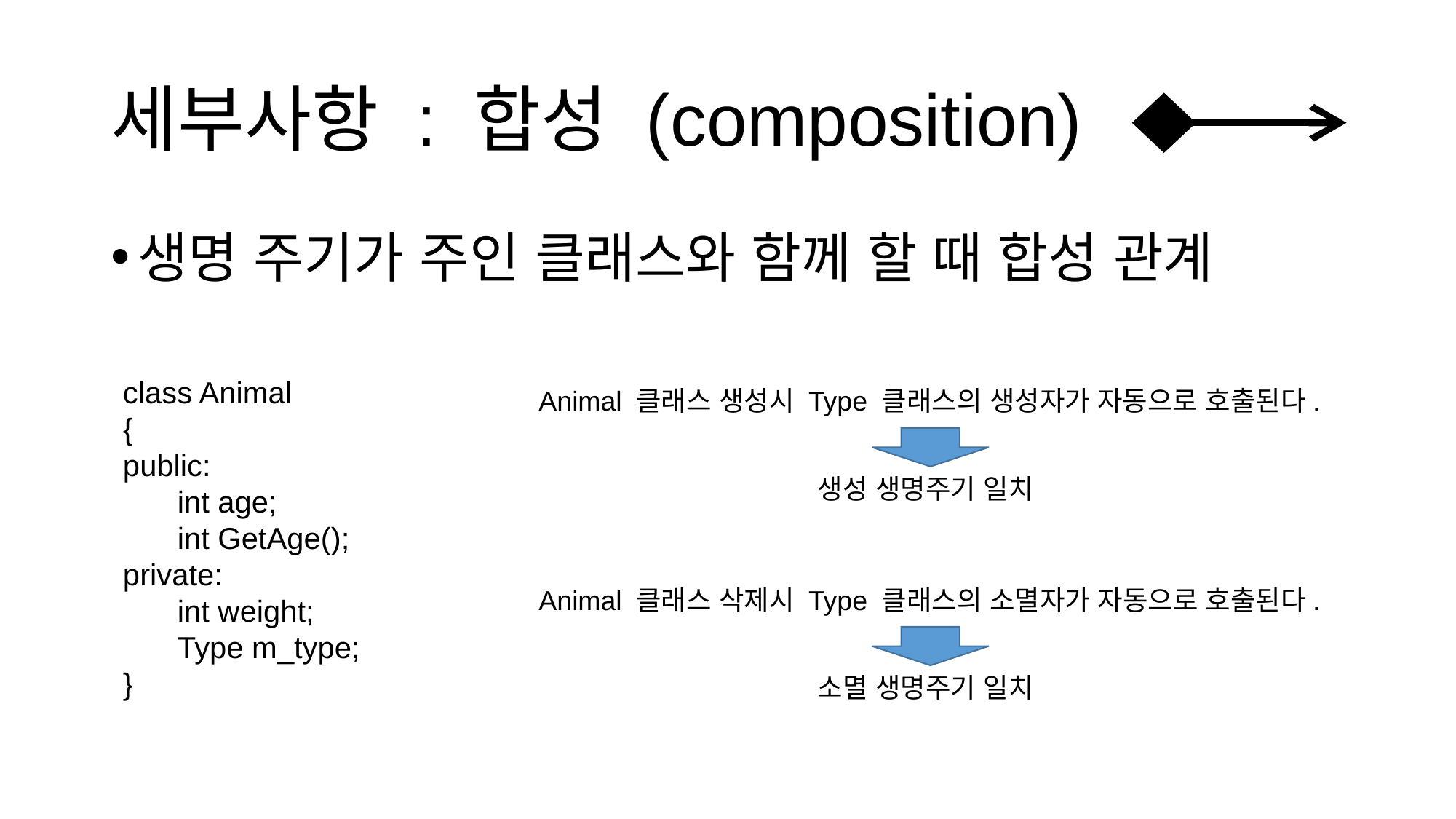

# 세부사항 : 합성 (composition)

생명 주기가 주인 클래스와 함께 할 때 합성 관계
class Animal
{
public:
int age;
int GetAge();
private:
int weight;
Type m_type;
}
Animal 클래스 생성시 Type 클래스의 생성자가 자동으로 호출된다.

생성 생명주기 일치
Animal 클래스 삭제시 Type 클래스의 소멸자가 자동으로 호출된다.

소멸 생명주기 일치